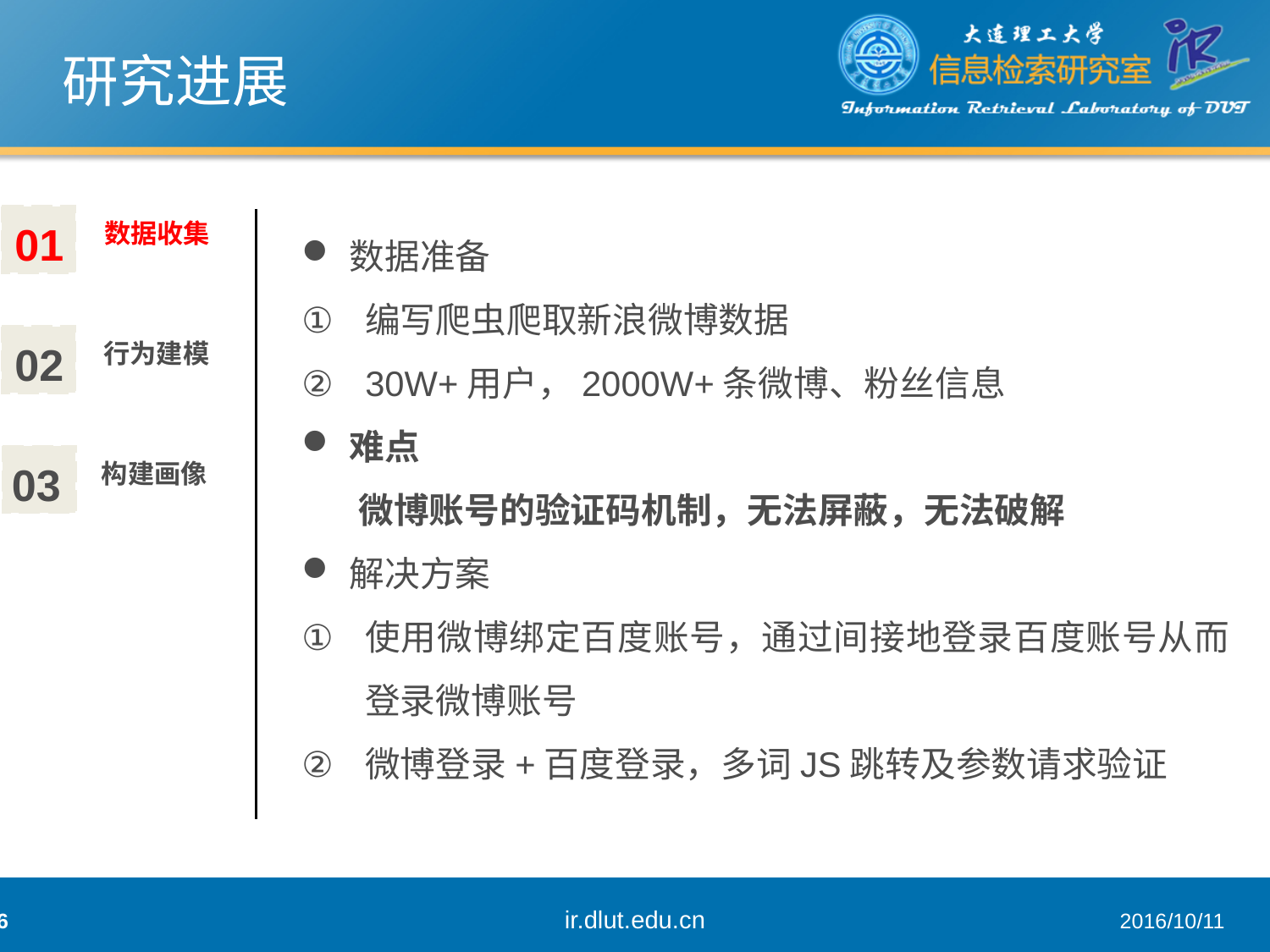

# 研究进展

数据准备
编写爬虫爬取新浪微博数据
30W+用户，2000W+条微博、粉丝信息
难点
      微博账号的验证码机制，无法屏蔽，无法破解
解决方案
使用微博绑定百度账号，通过间接地登录百度账号从而登录微博账号
微博登录+百度登录，多词JS跳转及参数请求验证
01
数据收集

02
行为建模

03
构建画像